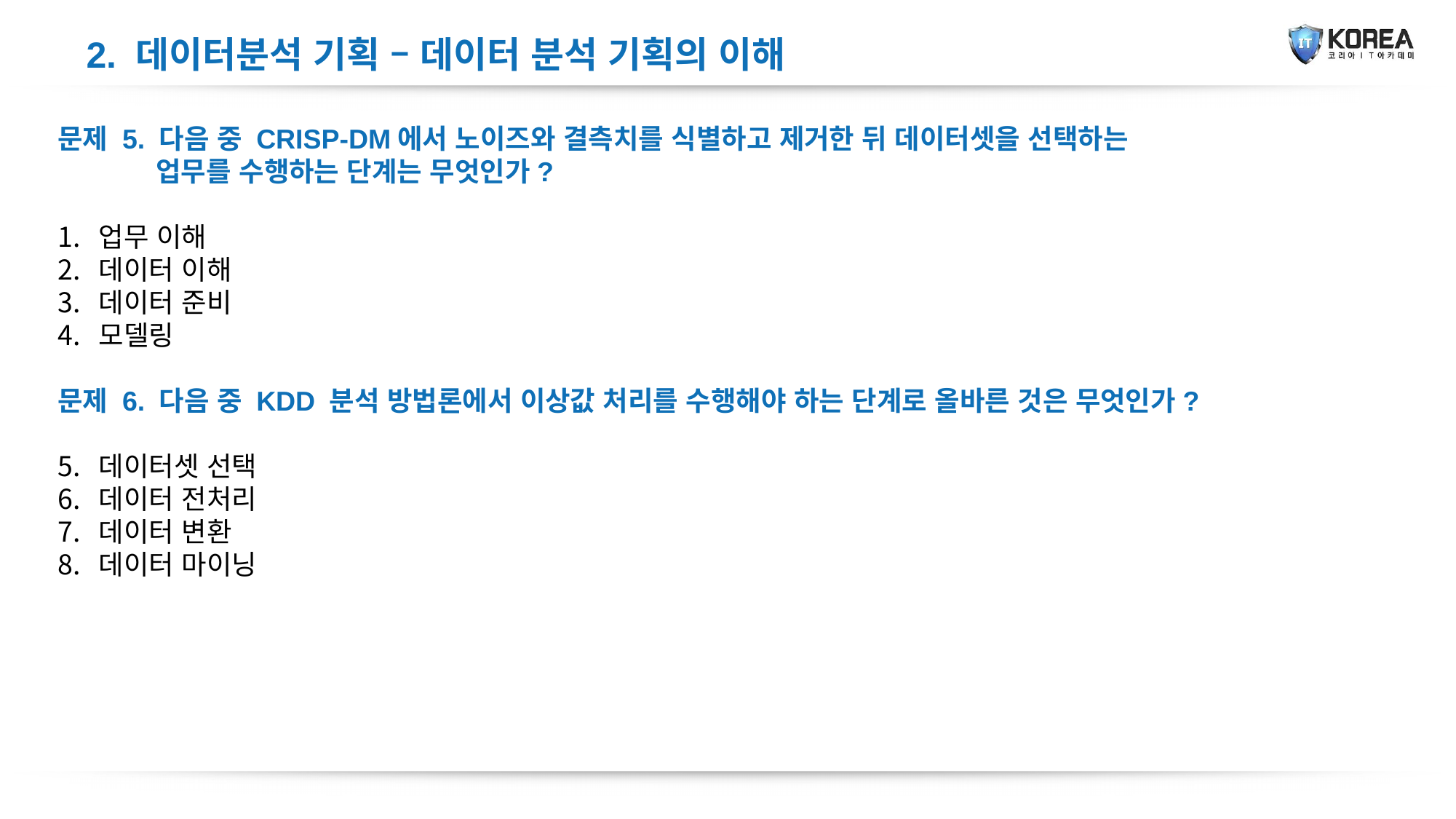

2. 데이터분석 기획 – 데이터 분석 기획의 이해
문제 5. 다음 중 CRISP-DM에서 노이즈와 결측치를 식별하고 제거한 뒤 데이터셋을 선택하는
            업무를 수행하는 단계는 무엇인가?

업무 이해
데이터 이해
데이터 준비
모델링

문제 6. 다음 중 KDD 분석 방법론에서 이상값 처리를 수행해야 하는 단계로 올바른 것은 무엇인가?

데이터셋 선택
데이터 전처리
데이터 변환
데이터 마이닝